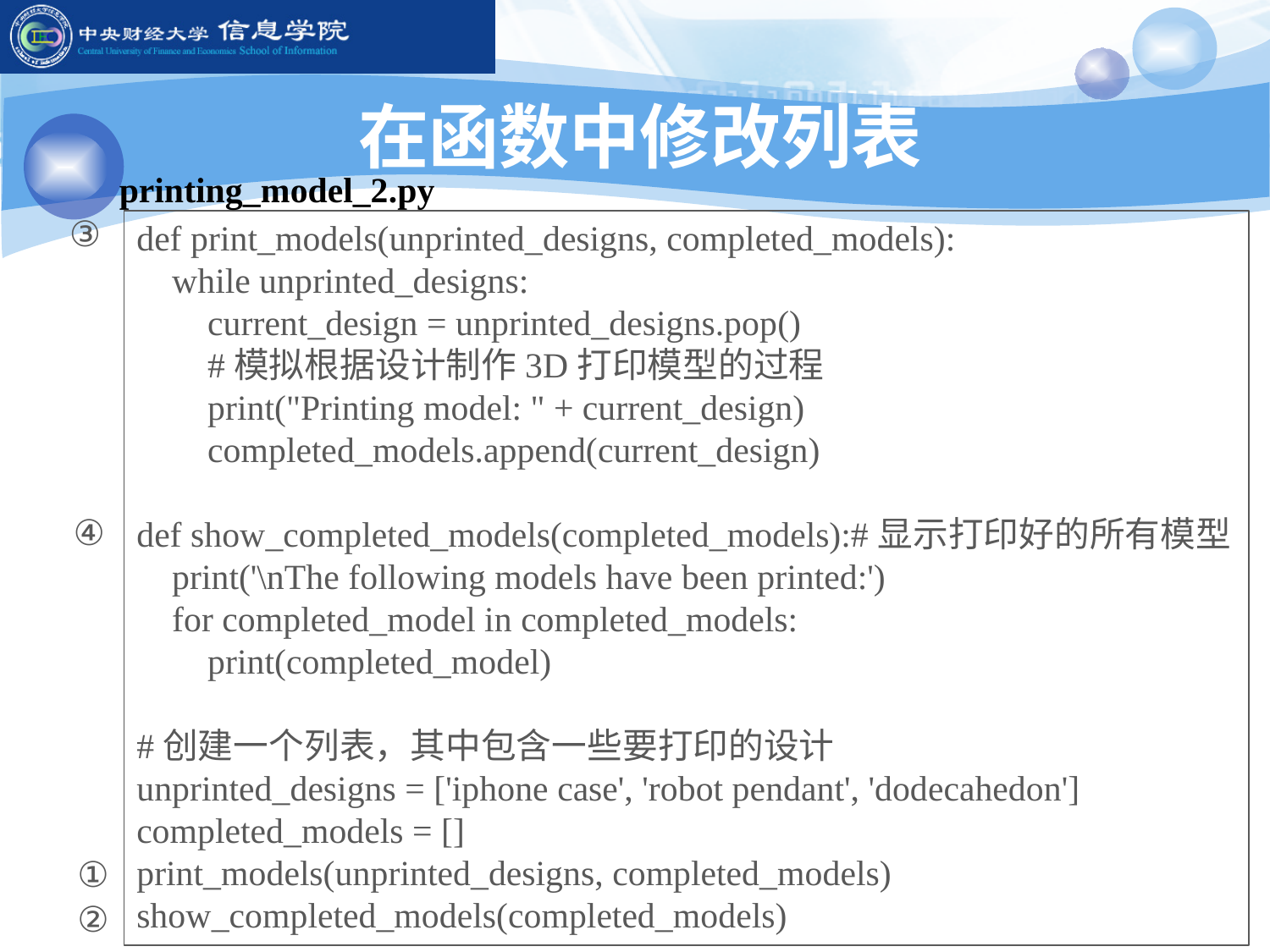

在函数中修改列表
printing_model_2.py
③
def print_models(unprinted_designs, completed_models):
    while unprinted_designs:
        current_design = unprinted_designs.pop()
        #模拟根据设计制作3D打印模型的过程
        print("Printing model: " + current_design)
        completed_models.append(current_design)

def show_completed_models(completed_models):#显示打印好的所有模型
    print('\nThe following models have been printed:')
    for completed_model in completed_models:
        print(completed_model)

#创建一个列表，其中包含一些要打印的设计
unprinted_designs = ['iphone case', 'robot pendant', 'dodecahedon']
completed_models = []
print_models(unprinted_designs, completed_models)
show_completed_models(completed_models)
④
①
②